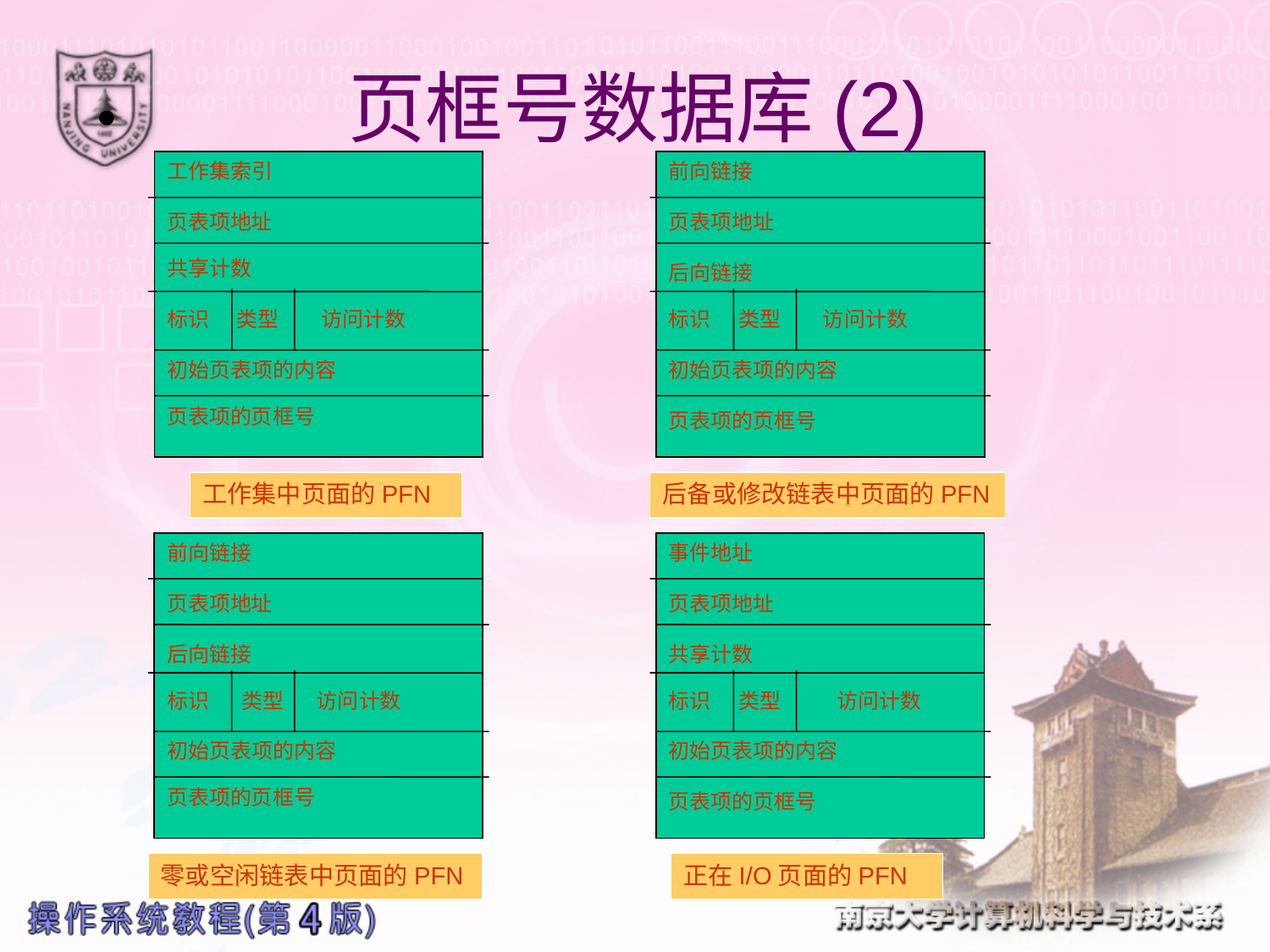

页框号数据库(2)
#

工作集索引

页表项地址

共享计数

标识      类型         访问计数

初始页表项的内容

页表项的页框号

工作集中页面的PFN
前向链接

页表项地址

后向链接

标识      类型         访问计数

初始页表项的内容

页表项的页框号

后备或修改链表中页面的PFN
前向链接

页表项地址

后向链接

标识       类型       访问计数

初始页表项的内容

页表项的页框号
事件地址

页表项地址

共享计数

标识      类型            访问计数

初始页表项的内容

页表项的页框号

零或空闲链表中页面的PFN
正在I/O页面的PFN